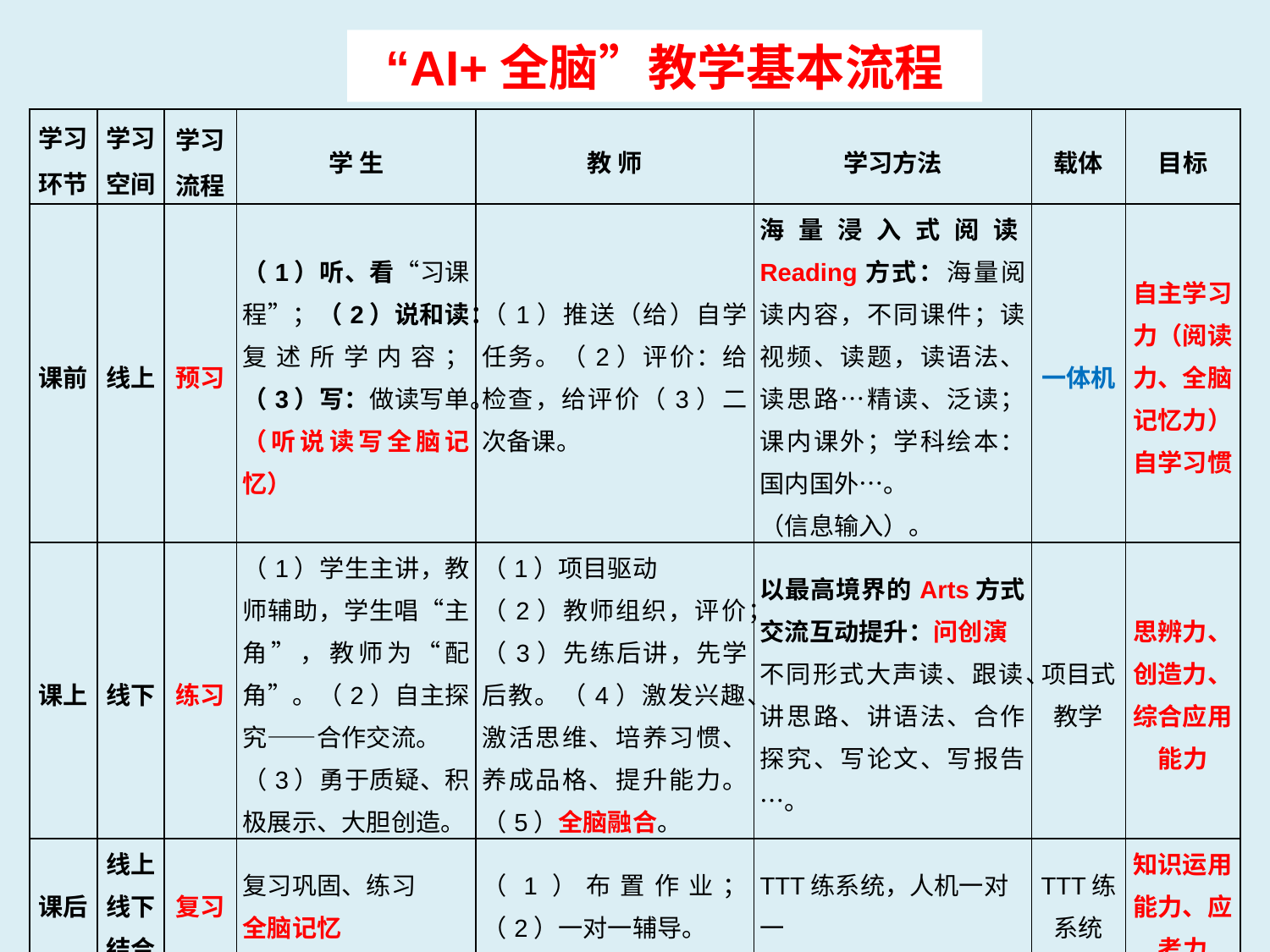

“AI+全脑”教学基本流程
| 学习环节 | 学习空间 | 学习流程 | 学 生 | 教 师 | 学习方法 | 载体 | 目标 |
| --- | --- | --- | --- | --- | --- | --- | --- |
| 课前 | 线上 | 预习 | （1）听、看“习课程”；（2）说和读：复述所学内容；（3）写：做读写单。（听说读写全脑记忆） | （1）推送（给）自学任务。（2）评价：给检查，给评价（3）二次备课。 | 海量浸入式阅读Reading方式：海量阅读内容，不同课件；读视频、读题，读语法、读思路…精读、泛读；课内课外；学科绘本：国内国外…。 （信息输入）。 | 一体机 | 自主学习力（阅读力、全脑记忆力） 自学习惯 |
| 课上 | 线下 | 练习 | （1）学生主讲，教师辅助，学生唱“主角”，教师为“配角”。（2）自主探究——合作交流。 （3）勇于质疑、积极展示、大胆创造。 | （1）项目驱动 （2）教师组织，评价； （3）先练后讲，先学后教。（4）激发兴趣、激活思维、培养习惯、养成品格、提升能力。（5）全脑融合。 | 以最高境界的Arts方式交流互动提升：问创演 不同形式大声读、跟读、讲思路、讲语法、合作探究、写论文、写报告…。 | 项目式教学 | 思辨力、创造力、综合应用能力 |
| 课后 | 线上线下结合 | 复习 | 复习巩固、练习 全脑记忆 | （1）布置作业；（2）一对一辅导。 | TTT练系统，人机一对一 | TTT练系统 | 知识运用能力、应考力 |